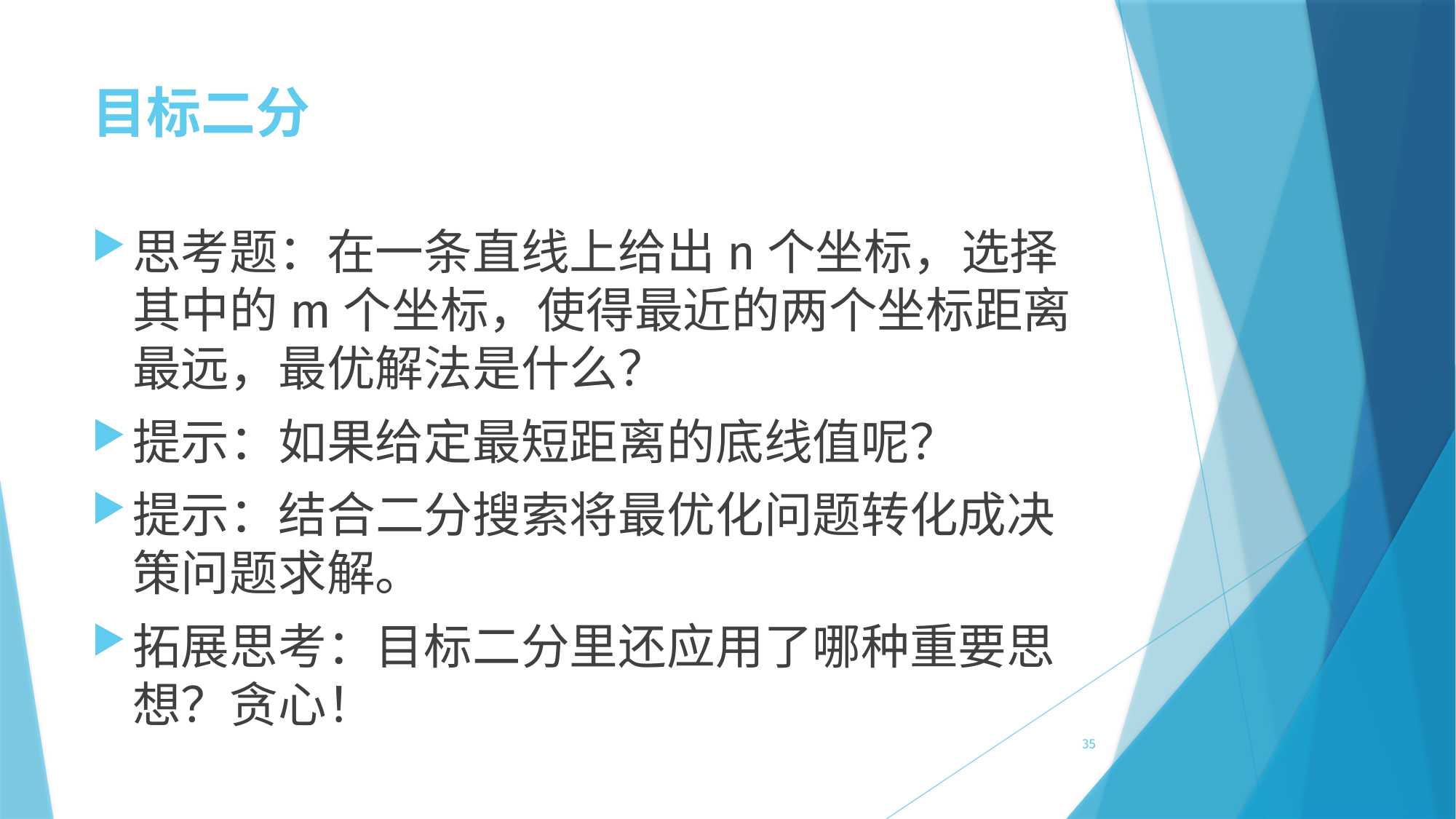

# 目标二分
思考题：在一条直线上给出n个坐标，选择其中的m个坐标，使得最近的两个坐标距离最远，最优解法是什么？
提示：如果给定最短距离的底线值呢？
提示：结合二分搜索将最优化问题转化成决策问题求解。
拓展思考：目标二分里还应用了哪种重要思想？贪心！
35